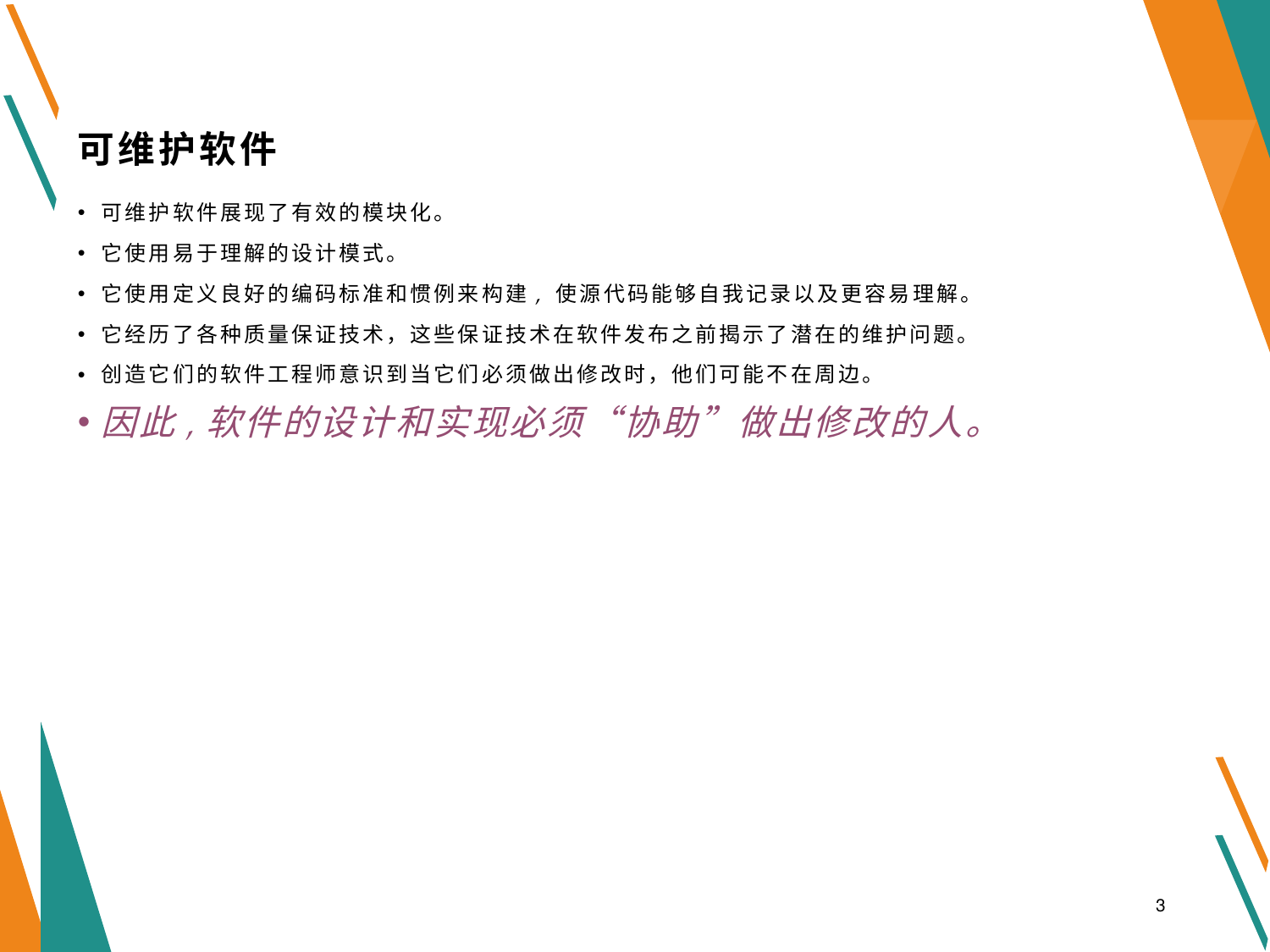

# 可维护软件
可维护软件展现了有效的模块化。
它使用易于理解的设计模式。
它使用定义良好的编码标准和惯例来构建, 使源代码能够自我记录以及更容易理解。
它经历了各种质量保证技术，这些保证技术在软件发布之前揭示了潜在的维护问题。
创造它们的软件工程师意识到当它们必须做出修改时，他们可能不在周边。
因此,软件的设计和实现必须“协助”做出修改的人。
3